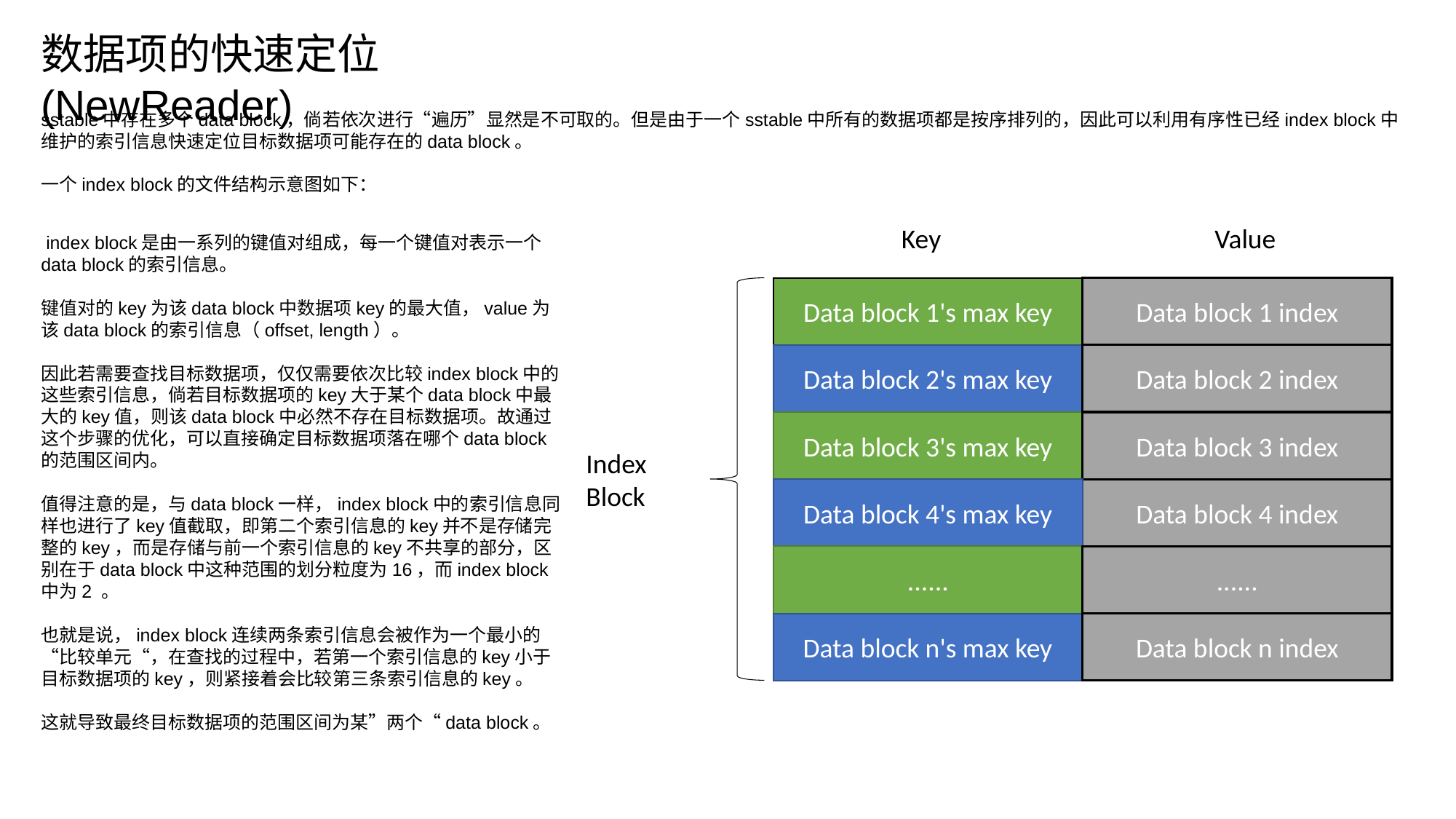

数据项的快速定位(NewReader)
sstable中存在多个data block，倘若依次进行“遍历”显然是不可取的。但是由于一个sstable中所有的数据项都是按序排列的，因此可以利用有序性已经index block中维护的索引信息快速定位目标数据项可能存在的data block。

一个index block的文件结构示意图如下：
Key
Value

Data block 1's max key
Data block 1 index
Data block 2's max key
Data block 2 index
Data block 3's max key
Data block 3 index
Index Block
Data block 4's max key
Data block 4 index
......
......
Data block n's max key
Data block n index
 index block是由一系列的键值对组成，每一个键值对表示一个data block的索引信息。

键值对的key为该data block中数据项key的最大值，value为该data block的索引信息（offset, length）。

因此若需要查找目标数据项，仅仅需要依次比较index block中的这些索引信息，倘若目标数据项的key大于某个data block中最大的key值，则该data block中必然不存在目标数据项。故通过这个步骤的优化，可以直接确定目标数据项落在哪个data block的范围区间内。

值得注意的是，与data block一样，index block中的索引信息同样也进行了key值截取，即第二个索引信息的key并不是存储完整的key，而是存储与前一个索引信息的key不共享的部分，区别在于data block中这种范围的划分粒度为16，而index block中为2 。

也就是说，index block连续两条索引信息会被作为一个最小的“比较单元“，在查找的过程中，若第一个索引信息的key小于目标数据项的key，则紧接着会比较第三条索引信息的key。

这就导致最终目标数据项的范围区间为某”两个“data block。